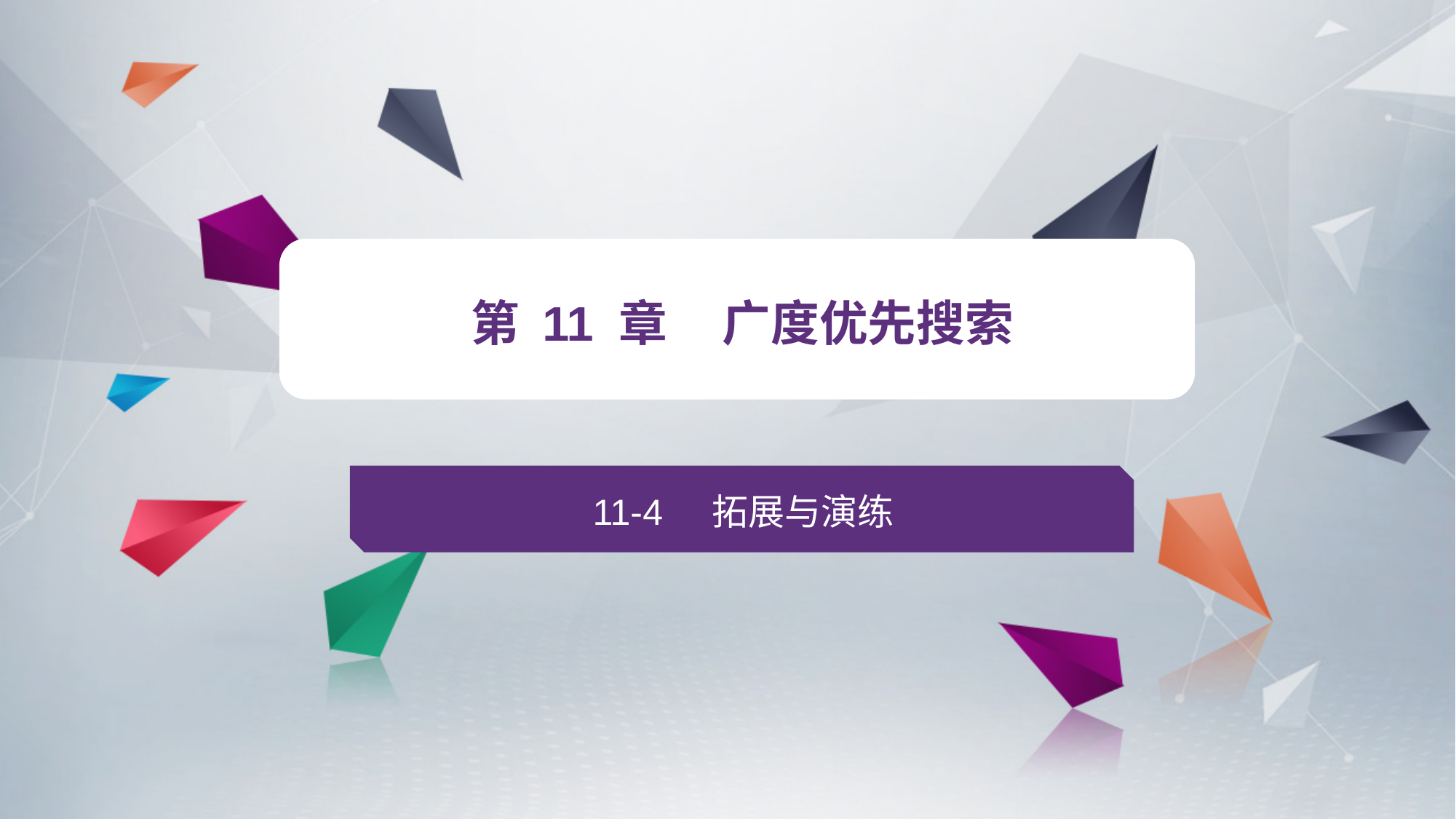

v
第 11 章     广度优先搜索

11-4    拓展与演练